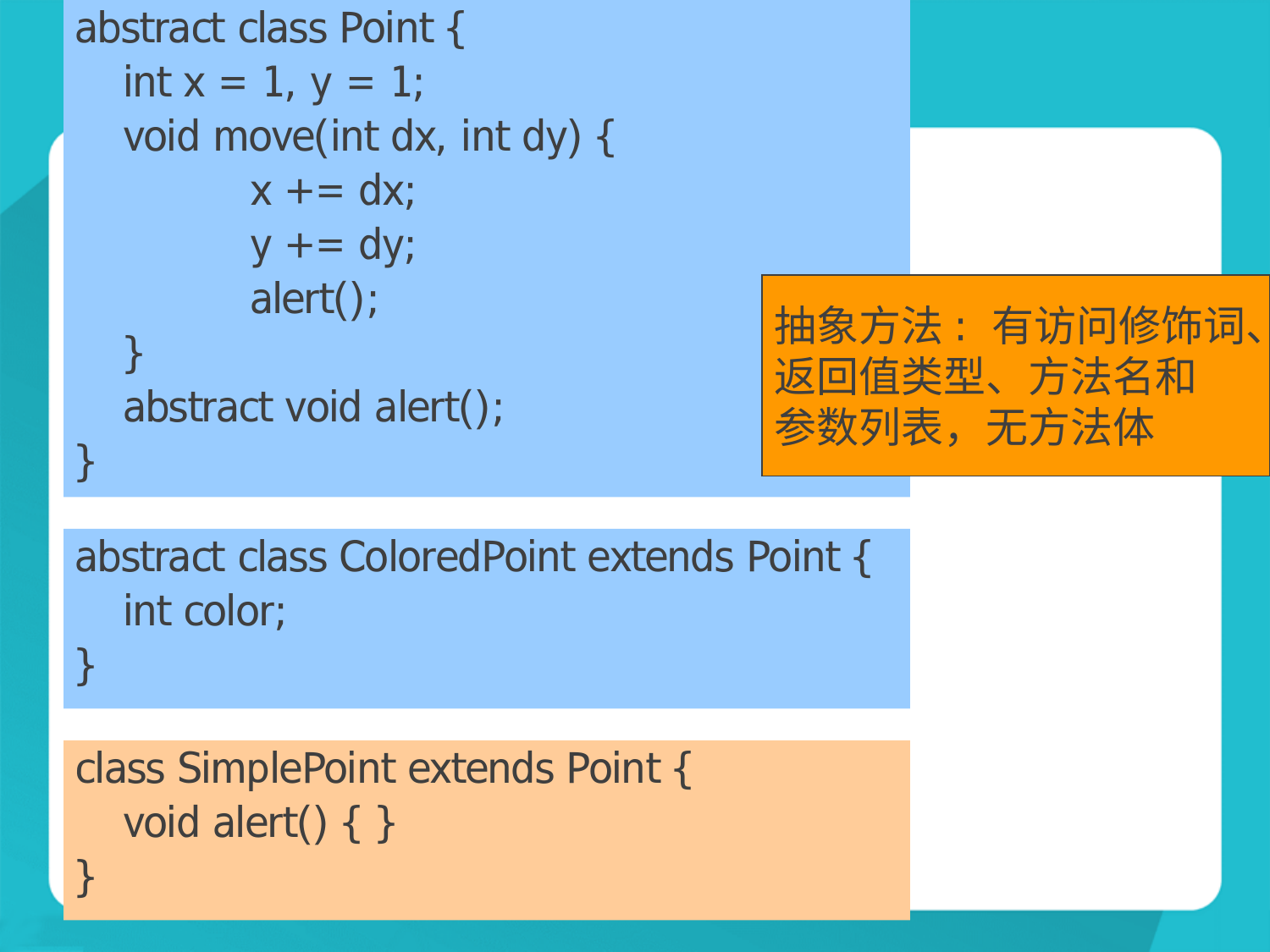

abstract class Point {
	int x = 1, y = 1;
	void move(int dx, int dy) {
		x += dx;
		y += dy;
		alert();
	}
	abstract void alert();
}
# 抽象类(abstract class)
抽象方法: 有访问修饰词、
返回值类型、方法名和
参数列表，无方法体
abstract class ColoredPoint extends Point {
	int color;
}
class SimplePoint extends Point {
	void alert() { }
}
62